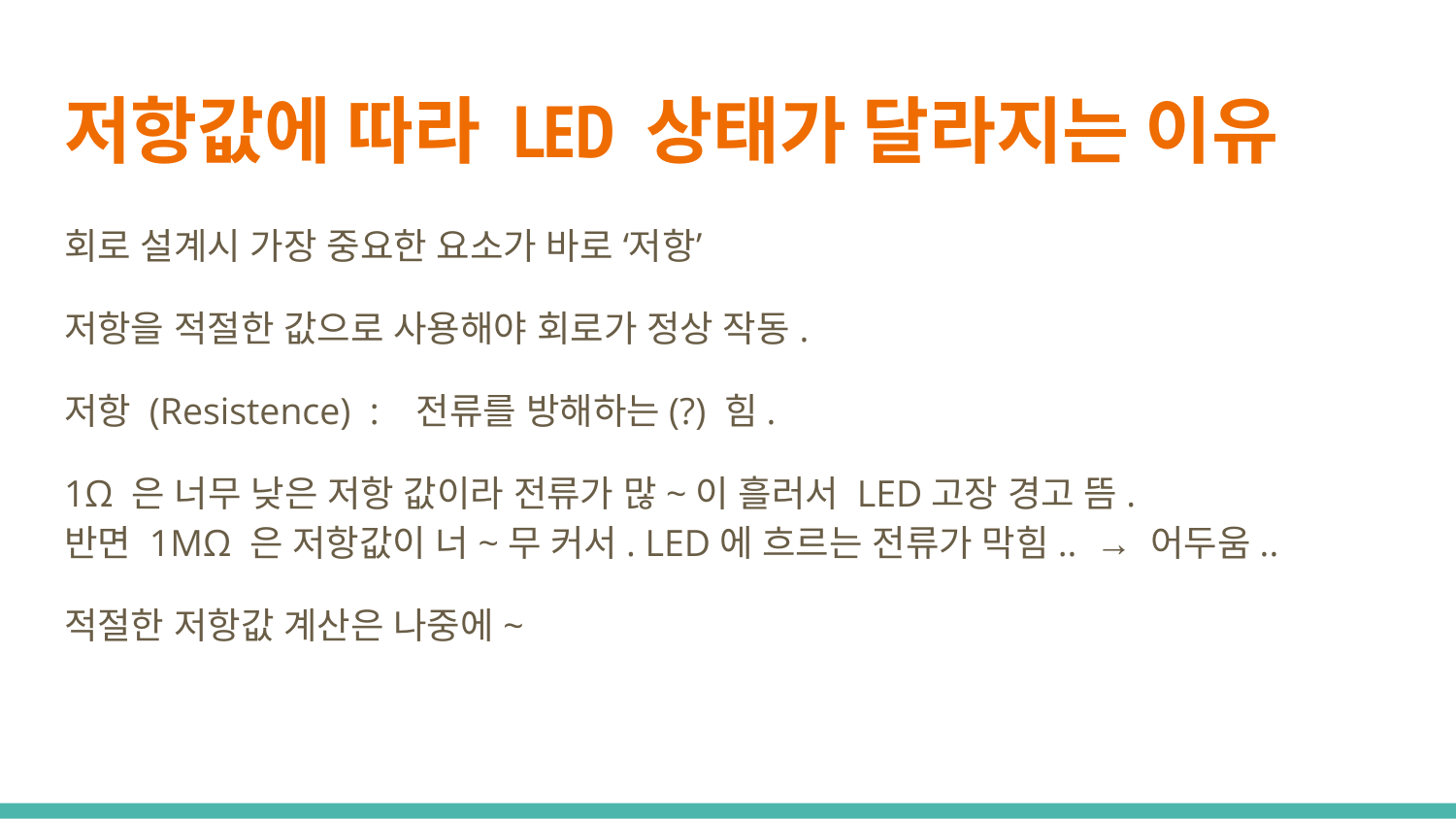

# 저항값에 따라 LED 상태가 달라지는 이유
회로 설계시 가장 중요한 요소가 바로 ‘저항’
저항을 적절한 값으로 사용해야 회로가 정상 작동.
저항 (Resistence)  :   전류를 방해하는(?) 힘.
1Ω 은 너무 낮은 저항 값이라 전류가 많~이 흘러서 LED고장 경고 뜸.
반면 1MΩ 은 저항값이 너~무 커서. LED에 흐르는 전류가 막힘..  → 어두움..
적절한 저항값 계산은 나중에~